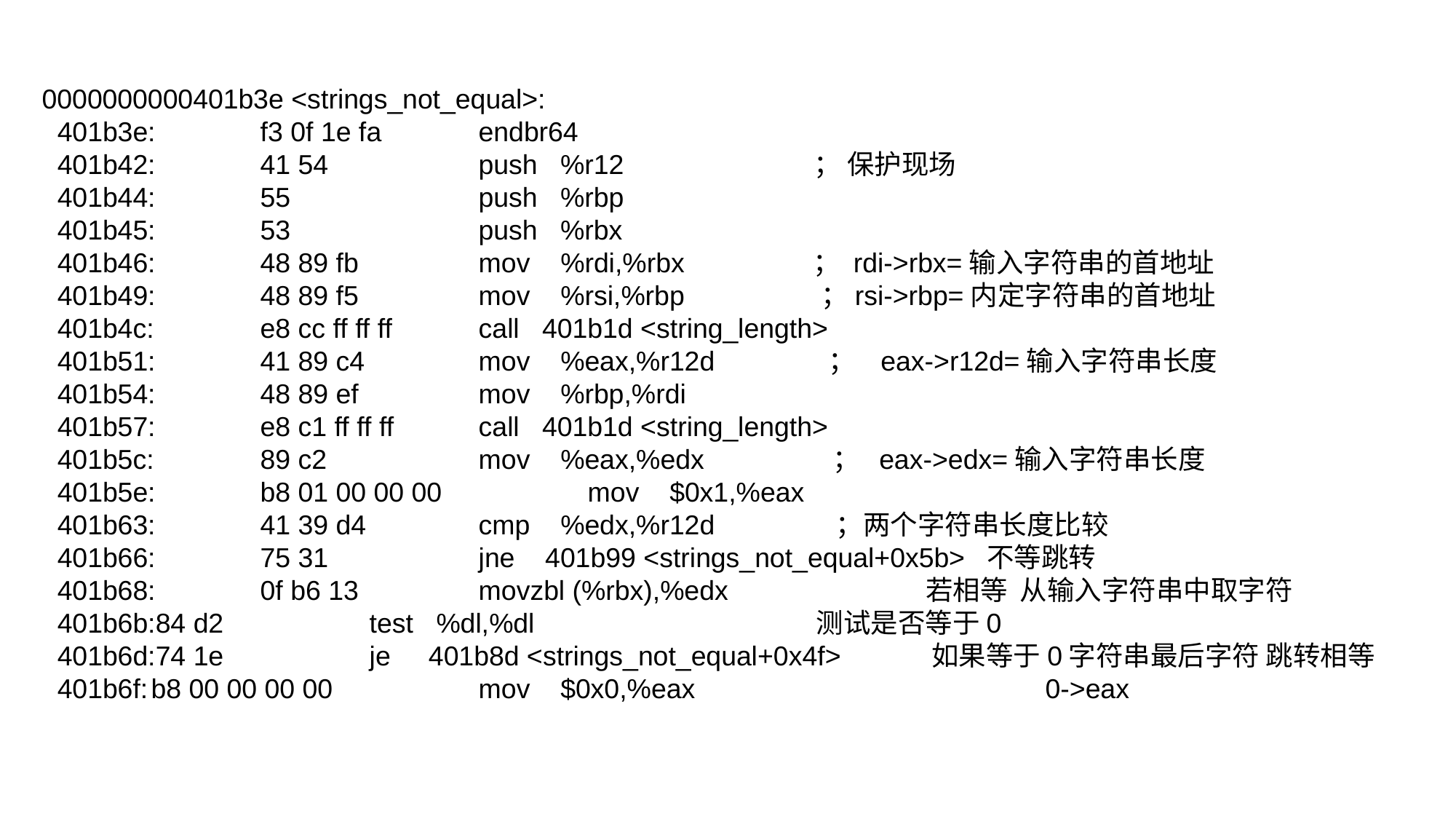

0000000000401b3e <strings_not_equal>:
  401b3e:	f3 0f 1e fa          	endbr64
  401b42:	41 54                	push   %r12                        ； 保护现场
  401b44:	55                   	push   %rbp
  401b45:	53                   	push   %rbx
  401b46:	48 89 fb             	mov    %rdi,%rbx                ； rdi->rbx=输入字符串的首地址
  401b49:	48 89 f5             	mov    %rsi,%rbp                 ；rsi->rbp=内定字符串的首地址
  401b4c:	e8 cc ff ff ff       	call   401b1d <string_length>
  401b51:	41 89 c4             	mov    %eax,%r12d              ；   eax->r12d=输入字符串长度
  401b54:	48 89 ef             	mov    %rbp,%rdi
  401b57:	e8 c1 ff ff ff       	call   401b1d <string_length>
  401b5c:	89 c2                	mov    %eax,%edx                ；  eax->edx=输入字符串长度
  401b5e:	b8 01 00 00 00     	mov    $0x1,%eax
  401b63:	41 39 d4             	cmp    %edx,%r12d               ；两个字符串长度比较
  401b66:	75 31                	jne    401b99 <strings_not_equal+0x5b>  不等跳转
  401b68:	0f b6 13             	movzbl (%rbx),%edx                         若相等  从输入字符串中取字符
  401b6b:84 d2                	test   %dl,%dl                                    测试是否等于0
  401b6d:74 1e                	je     401b8d <strings_not_equal+0x4f>           如果等于0字符串最后字符 跳转相等
  401b6f:	b8 00 00 00 00     	mov    $0x0,%eax                                              0->eax